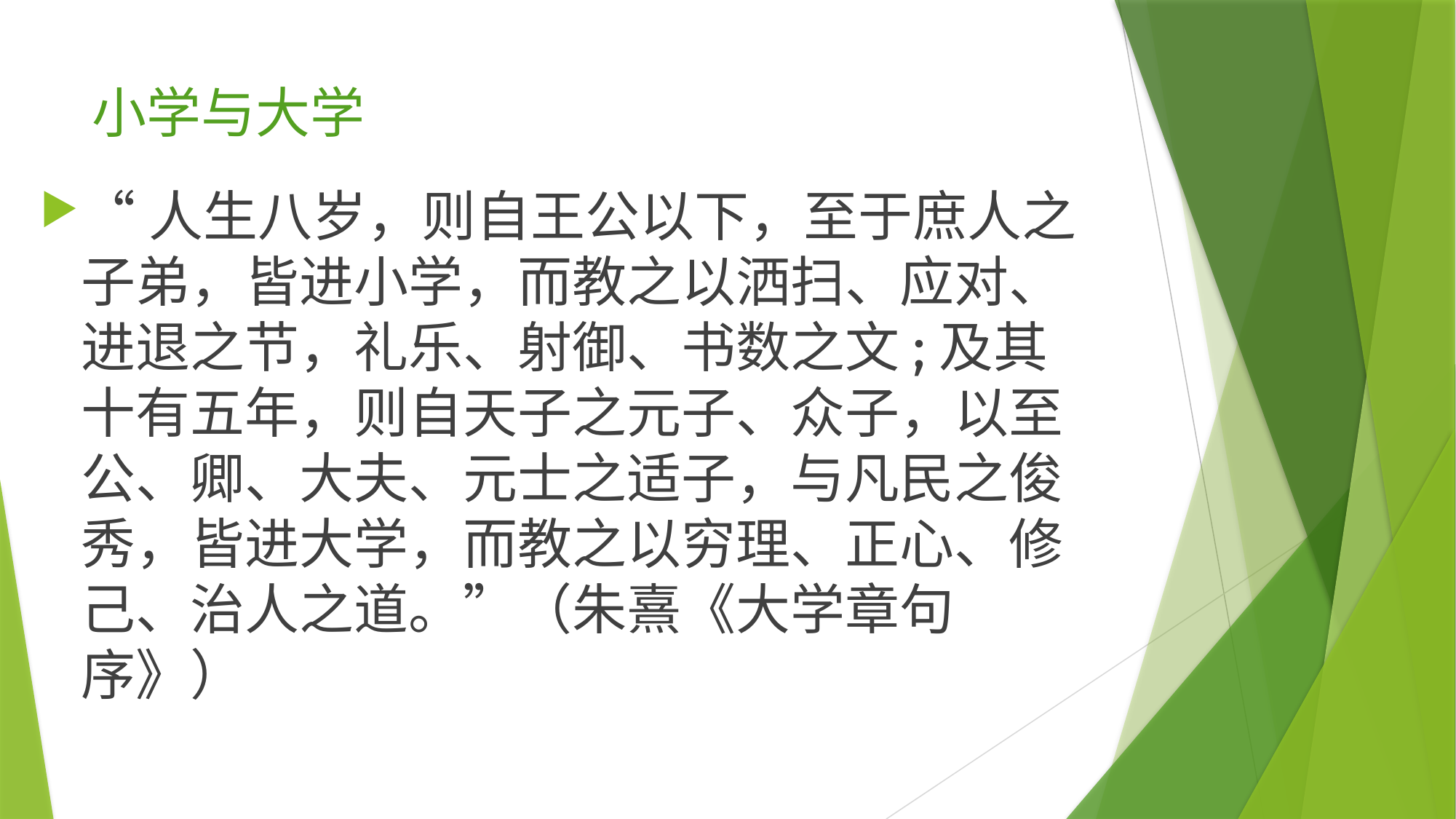

# 小学与大学
“人生八岁，则自王公以下，至于庶人之子弟，皆进小学，而教之以洒扫、应对、进退之节，礼乐、射御、书数之文;及其十有五年，则自天子之元子、众子，以至公、卿、大夫、元士之适子，与凡民之俊秀，皆进大学，而教之以穷理、正心、修己、治人之道。”（朱熹《大学章句序》）